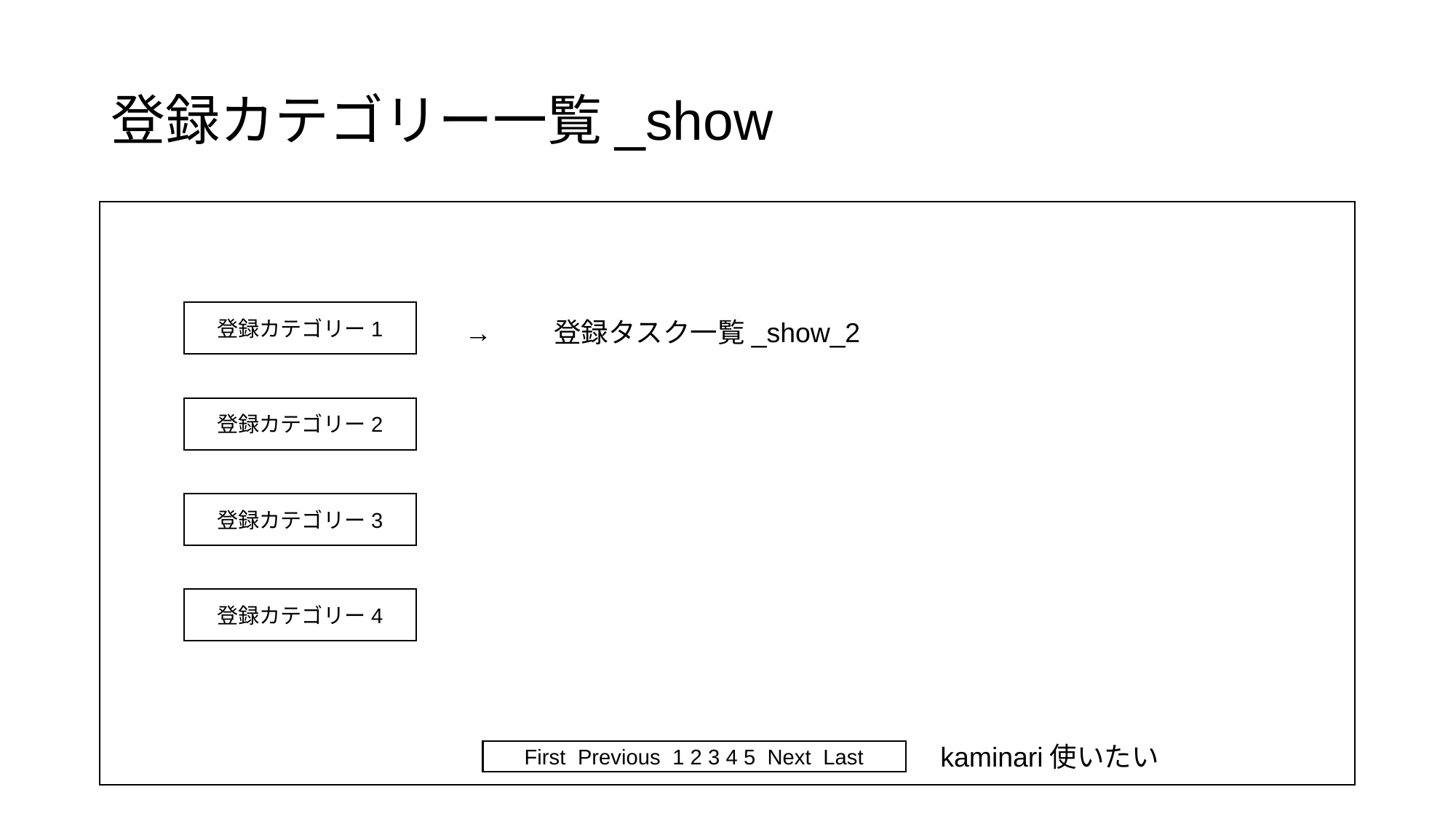

# 登録カテゴリー一覧_show

登録カテゴリー1
→
登録タスク一覧_show_2
登録カテゴリー2
登録カテゴリー3
登録カテゴリー4
kaminari使いたい
First  Previous  1 2 3 4 5  Next  Last